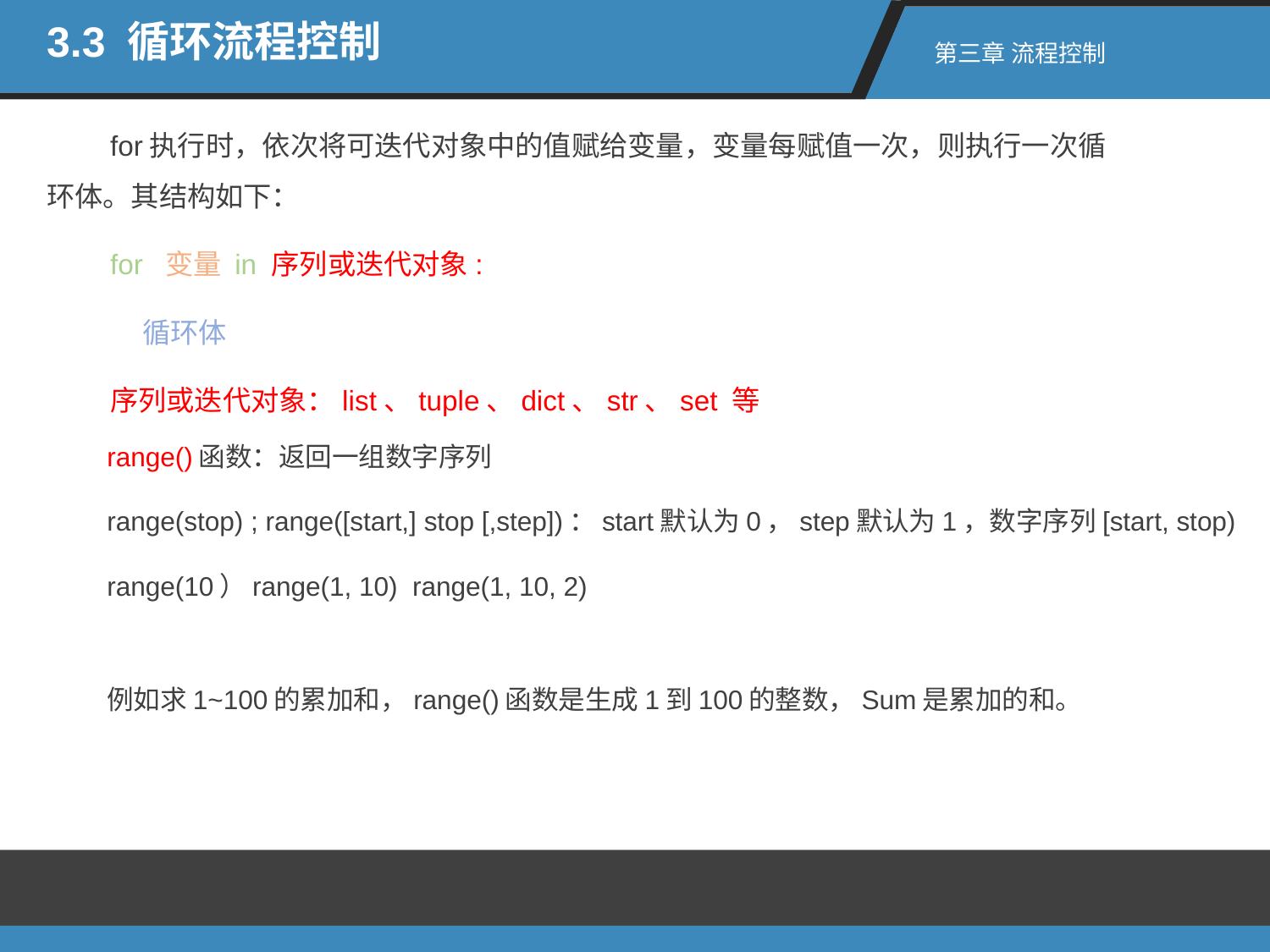

3.3 循环流程控制
第三章 流程控制
for执行时，依次将可迭代对象中的值赋给变量，变量每赋值一次，则执行一次循环体。其结构如下：
for  变量 in 序列或迭代对象:
    循环体
序列或迭代对象：list、tuple、dict、str、set 等
range()函数：返回一组数字序列
range(stop) ; range([start,] stop [,step])：start默认为0，step默认为1，数字序列[start, stop)
range(10）range(1, 10)  range(1, 10, 2)

例如求1~100的累加和，range()函数是生成1到100的整数，Sum是累加的和。